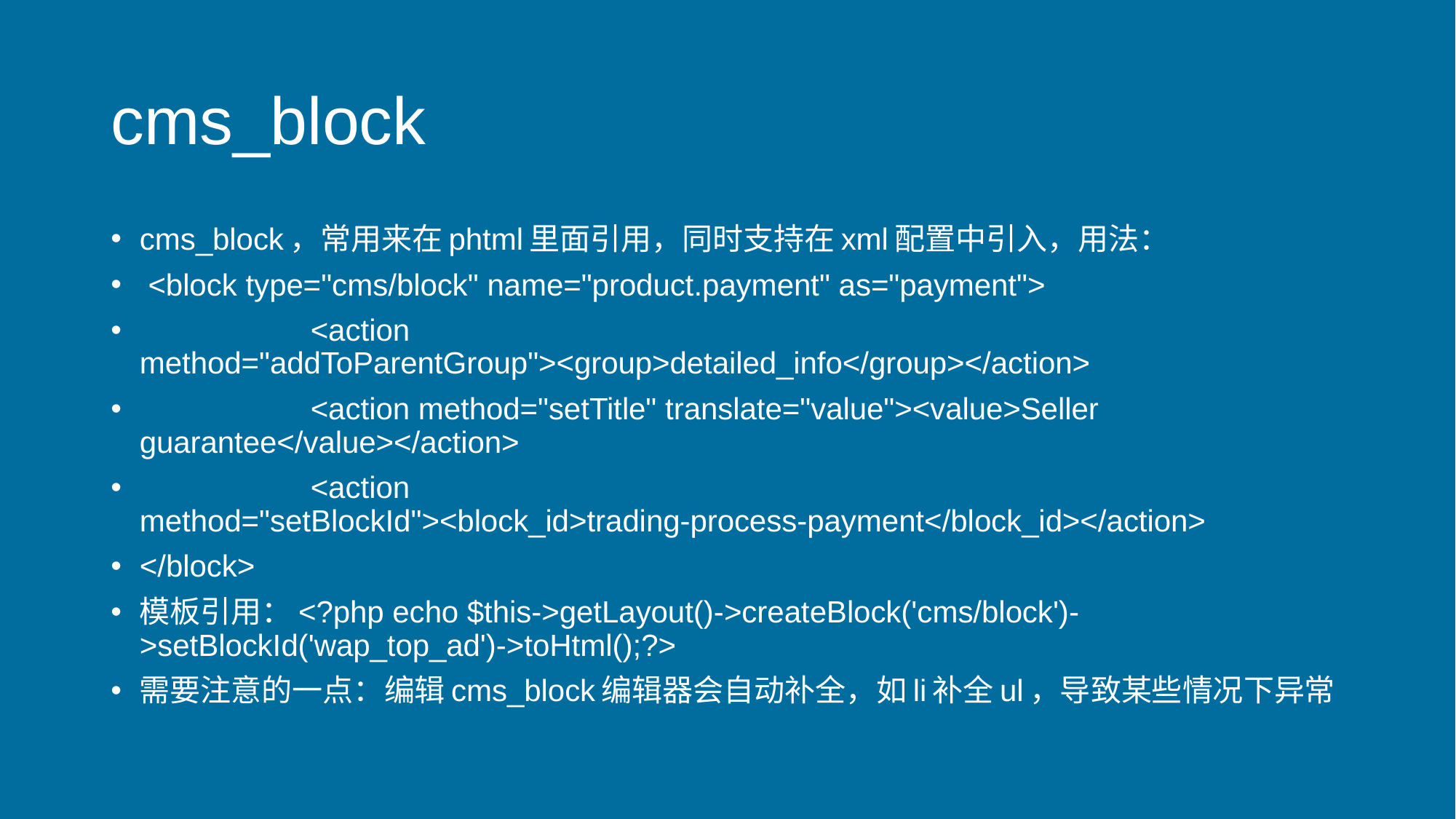

# cms_block
cms_block，常用来在phtml里面引用，同时支持在xml配置中引入，用法：
 <block type="cms/block" name="product.payment" as="payment">
                    <action method="addToParentGroup"><group>detailed_info</group></action>
                    <action method="setTitle" translate="value"><value>Seller guarantee</value></action>
                    <action method="setBlockId"><block_id>trading-process-payment</block_id></action>
</block>
模板引用：<?php echo $this->getLayout()->createBlock('cms/block')->setBlockId('wap_top_ad')->toHtml();?>
需要注意的一点：编辑cms_block编辑器会自动补全，如li补全ul，导致某些情况下异常